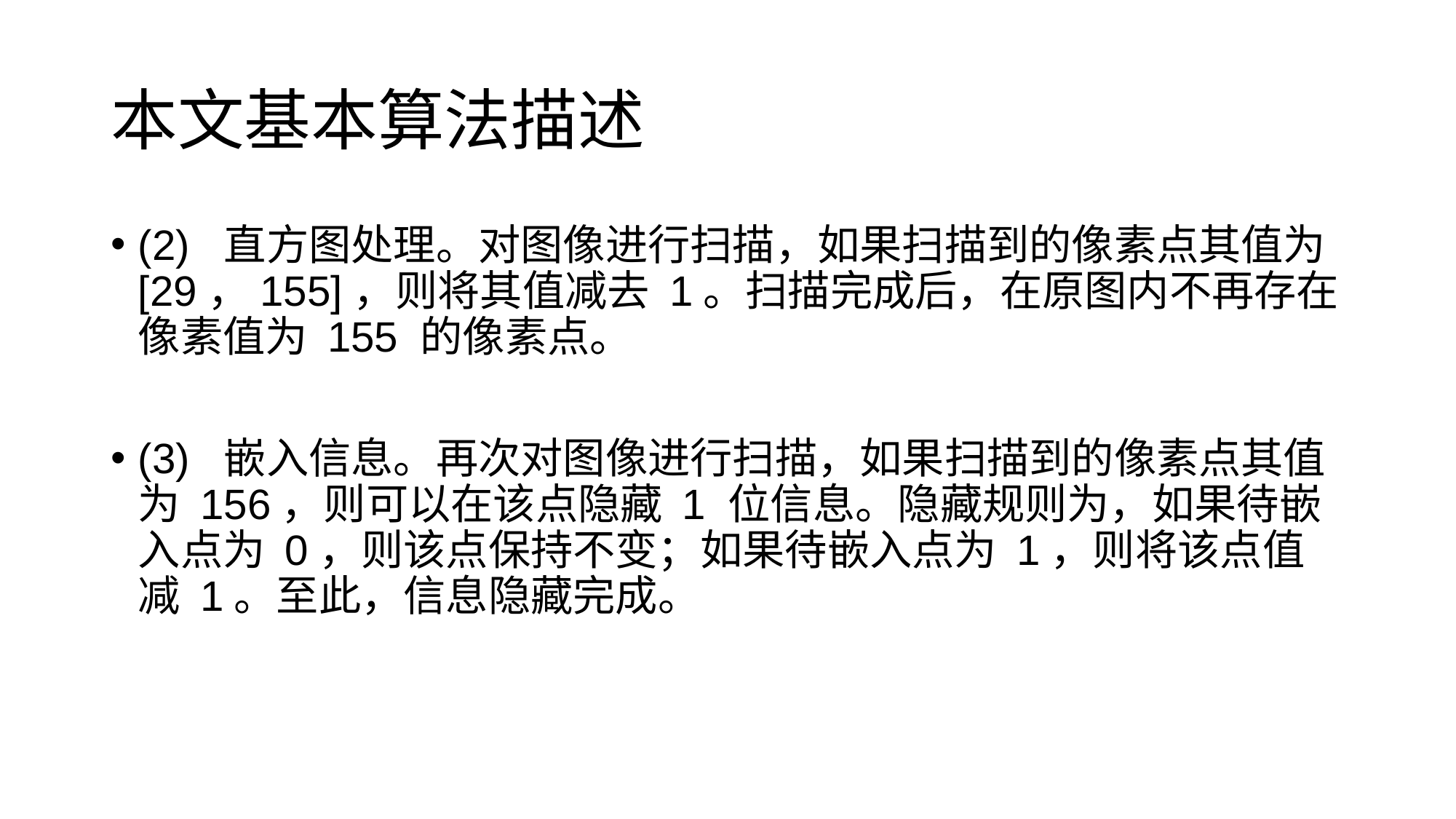

# 本文基本算法描述
(2)  直方图处理。对图像进行扫描，如果扫描到的像素点其值为[29，155]，则将其值减去 1。扫描完成后，在原图内不再存在像素值为 155 的像素点。

(3)  嵌入信息。再次对图像进行扫描，如果扫描到的像素点其值为 156，则可以在该点隐藏 1 位信息。隐藏规则为，如果待嵌入点为 0，则该点保持不变；如果待嵌入点为 1，则将该点值减 1。至此，信息隐藏完成。